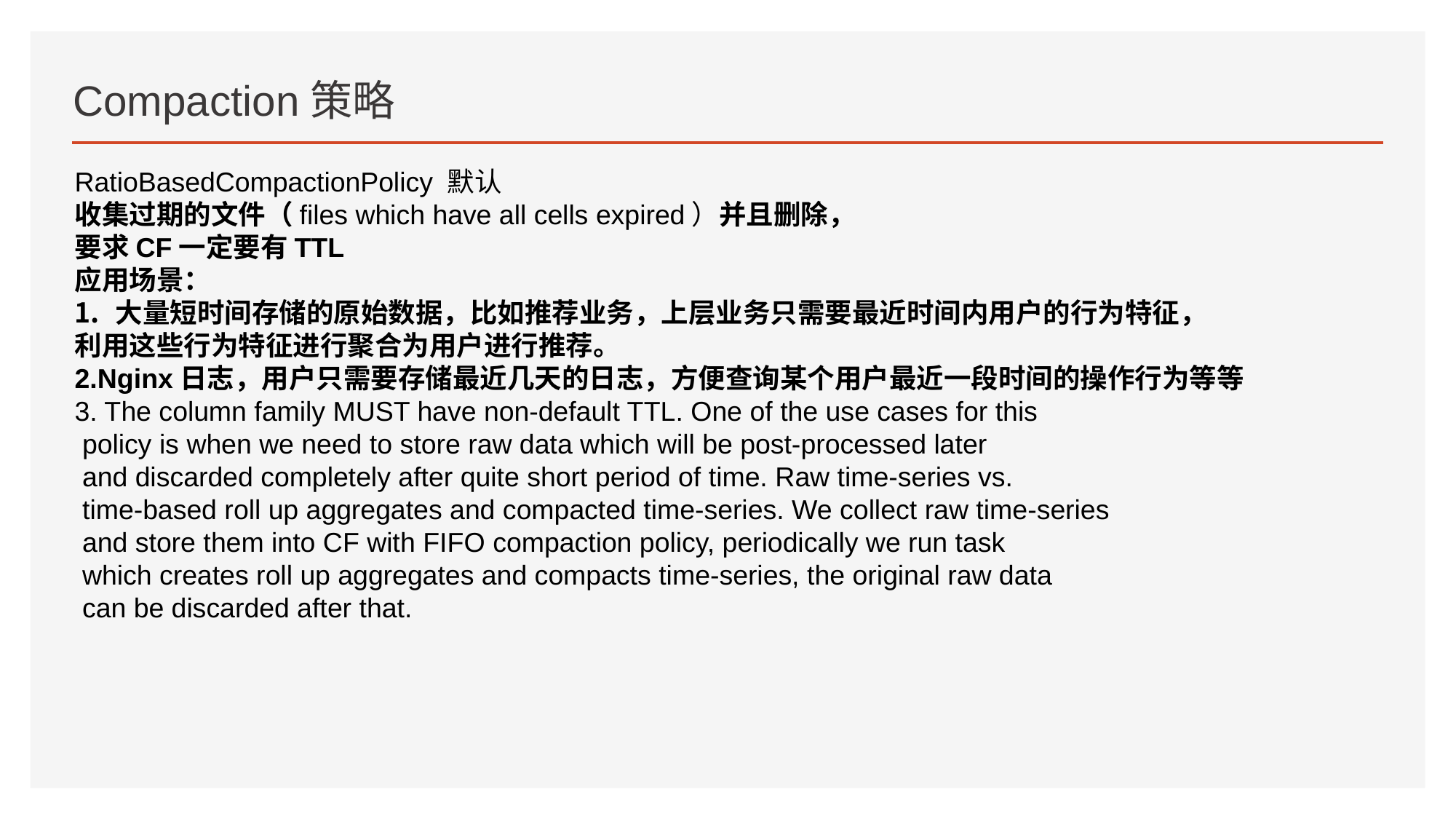

# Compaction策略
RatioBasedCompactionPolicy 默认
收集过期的文件（files which have all cells expired）并且删除，
要求CF一定要有TTL
应用场景：
大量短时间存储的原始数据，比如推荐业务，上层业务只需要最近时间内用户的行为特征，
利用这些行为特征进行聚合为用户进行推荐。
2.Nginx日志，用户只需要存储最近几天的日志，方便查询某个用户最近一段时间的操作行为等等
3. The column family MUST have non-default TTL. One of the use cases for this
 policy is when we need to store raw data which will be post-processed later
 and discarded completely after quite short period of time. Raw time-series vs.
 time-based roll up aggregates and compacted time-series. We collect raw time-series
 and store them into CF with FIFO compaction policy, periodically we run task
 which creates roll up aggregates and compacts time-series, the original raw data
 can be discarded after that.